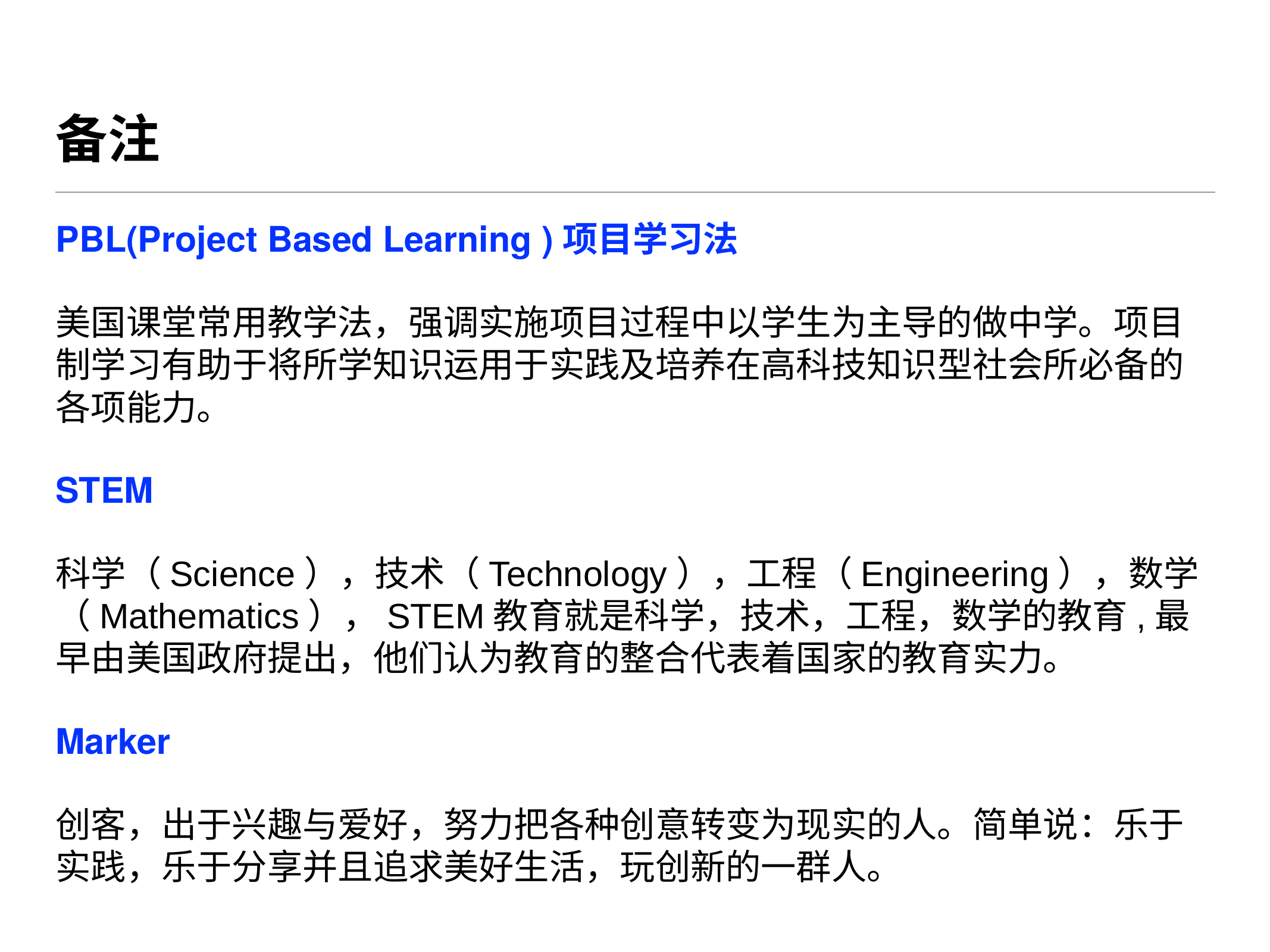

# 备注
PBL(Project Based Learning )项目学习法
美国课堂常用教学法，强调实施项目过程中以学生为主导的做中学。项目制学习有助于将所学知识运用于实践及培养在高科技知识型社会所必备的各项能力。
STEM
科学（Science），技术（Technology），工程（Engineering），数学（Mathematics），STEM教育就是科学，技术，工程，数学的教育,最早由美国政府提出，他们认为教育的整合代表着国家的教育实力。
Marker
创客，出于兴趣与爱好，努力把各种创意转变为现实的人。简单说：乐于实践，乐于分享并且追求美好生活，玩创新的一群人。